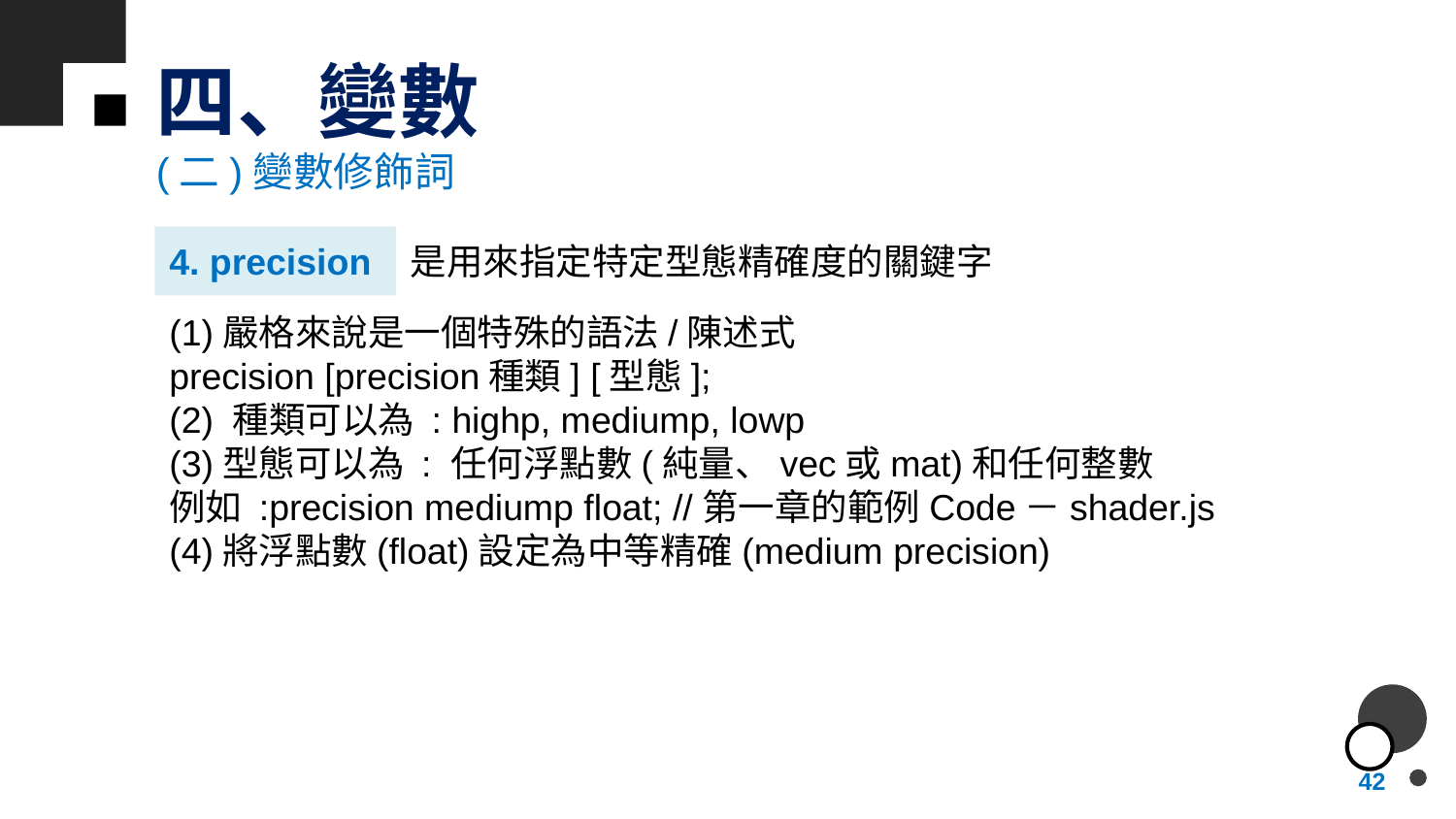

# 四、變數
(二)變數修飾詞
4. precision
是用來指定特定型態精確度的關鍵字
(1)嚴格來說是一個特殊的語法/陳述式
precision [precision種類]​ [型態​];
(2) 種類可以為 : highp, mediump, lowp
(3)型態可以為 : 任何浮點數(純量、vec或mat)和任何整數
例如 :precision mediump float; //第一章的範例Code－shader.js
(4)將浮點數(float)設定為中等精確(medium precision)

42